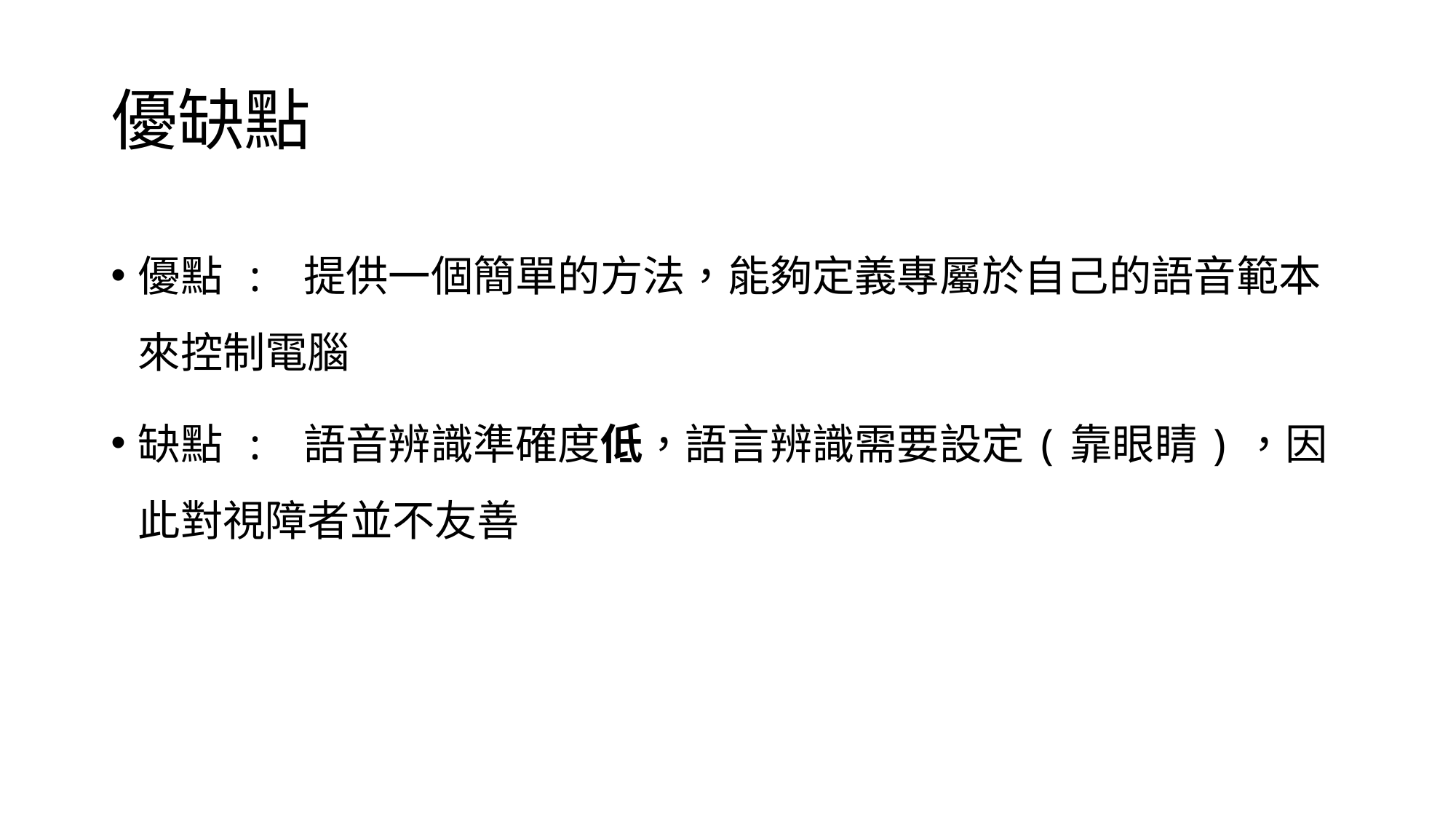

# 優缺點
優點 : 提供一個簡單的方法，能夠定義專屬於自己的語音範本來控制電腦
缺點 : 語音辨識準確度低，語言辨識需要設定(靠眼睛)，因此對視障者並不友善